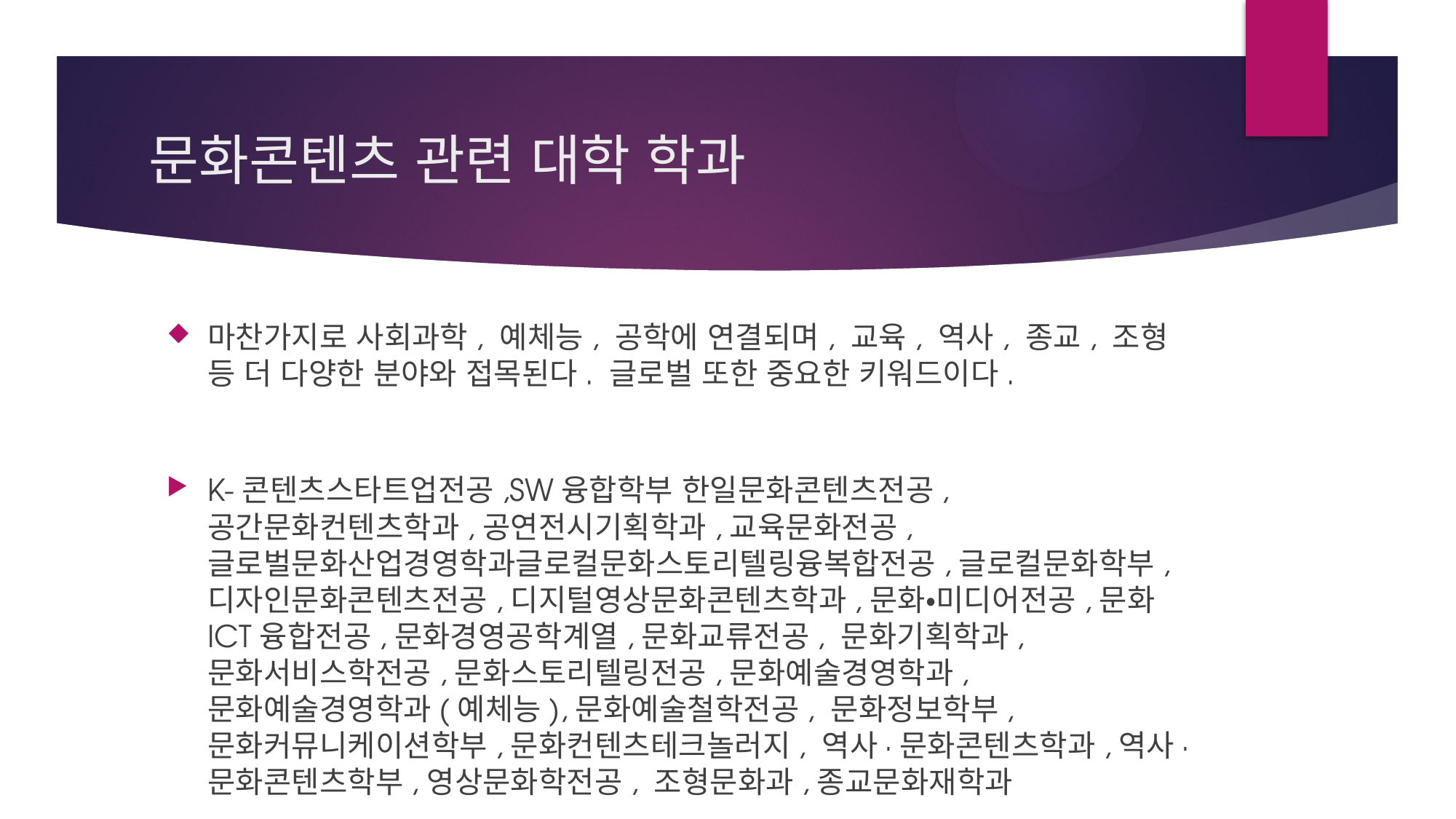

# 문화콘텐츠 관련 대학 학과
마찬가지로 사회과학, 예체능, 공학에 연결되며, 교육, 역사, 종교, 조형 등 더 다양한 분야와 접목된다. 글로벌 또한 중요한 키워드이다.
K-콘텐츠스타트업전공,SW융합학부 한일문화콘텐츠전공,공간문화컨텐츠학과,공연전시기획학과,교육문화전공, 글로벌문화산업경영학과글로컬문화스토리텔링융복합전공,글로컬문화학부,디자인문화콘텐츠전공,디지털영상문화콘텐츠학과,문화・미디어전공,문화ICT융합전공,문화경영공학계열,문화교류전공, 문화기획학과, 문화서비스학전공,문화스토리텔링전공,문화예술경영학과,문화예술경영학과(예체능),문화예술철학전공, 문화정보학부,문화커뮤니케이션학부,문화컨텐츠테크놀러지, 역사·문화콘텐츠학과,역사·문화콘텐츠학부,영상문화학전공, 조형문화과,종교문화재학과